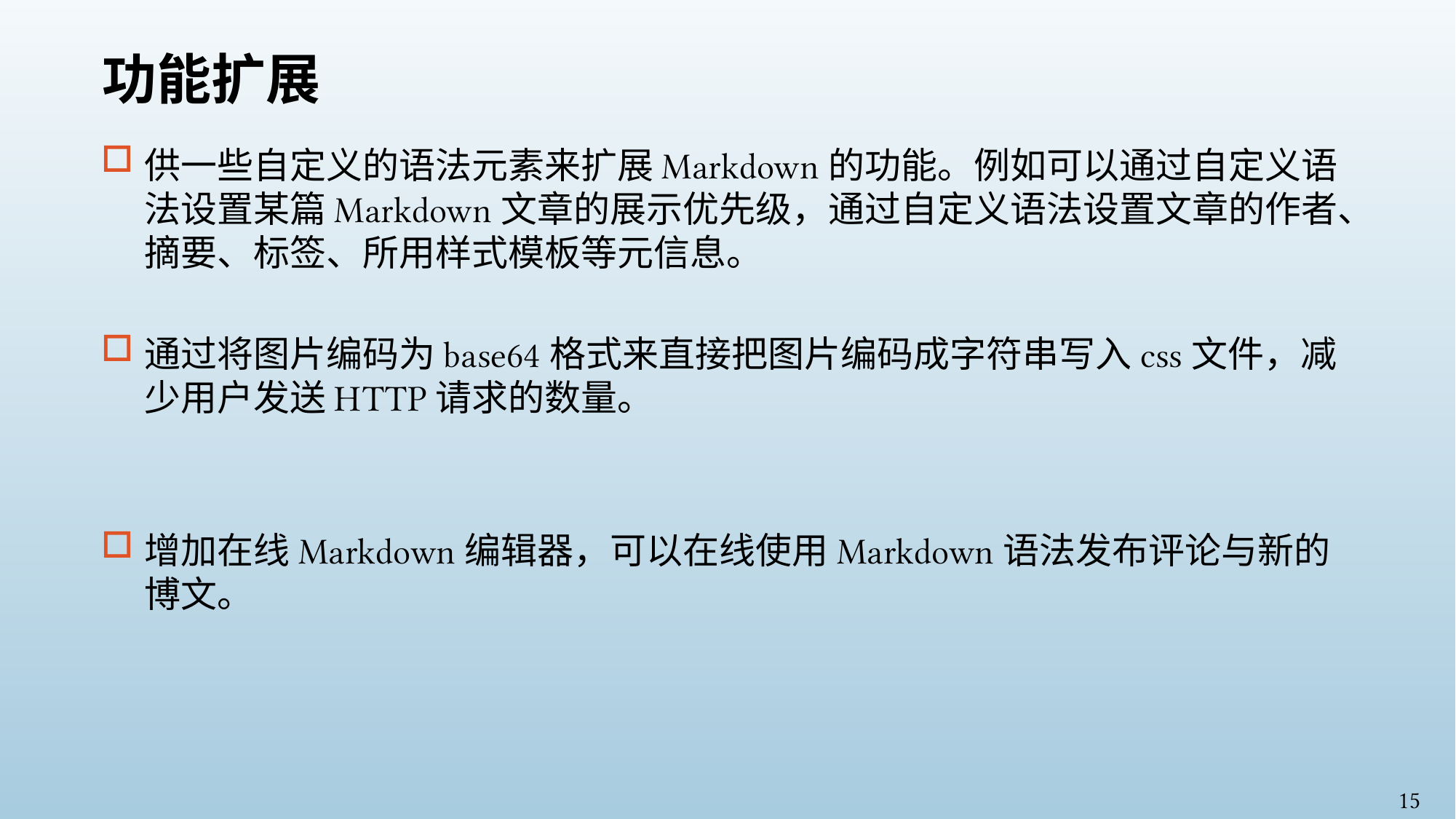

# 功能扩展
供一些自定义的语法元素来扩展Markdown的功能。例如可以通过自定义语法设置某篇Markdown文章的展示优先级，通过自定义语法设置文章的作者、摘要、标签、所用样式模板等元信息。

通过将图片编码为base64格式来直接把图片编码成字符串写入css文件，减少用户发送HTTP请求的数量。

增加在线Markdown编辑器，可以在线使用Markdown语法发布评论与新的博文。
15